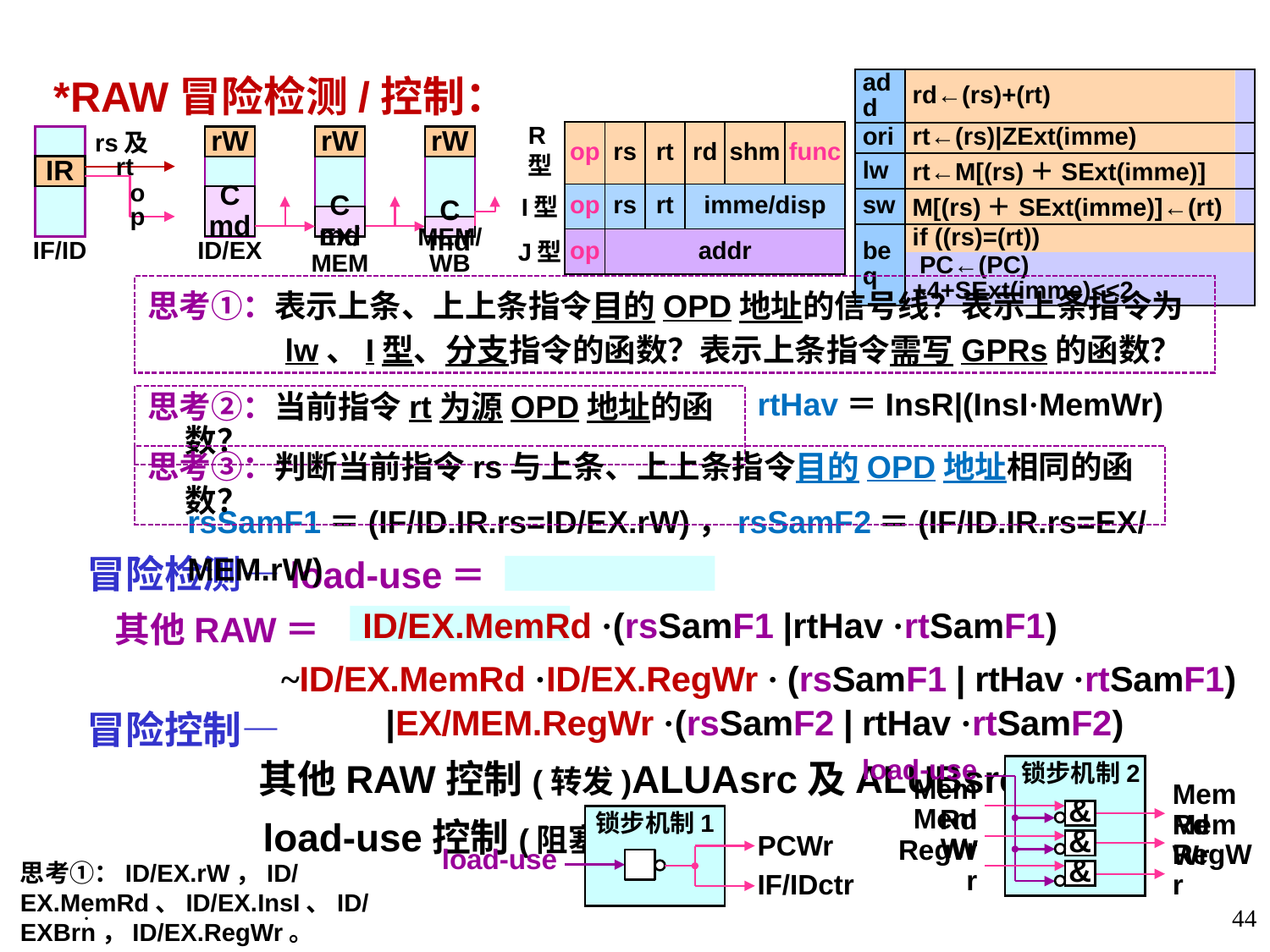

*RAW冒险检测/控制：

    冒险检测—load-use＝
        其他RAW＝

    冒险控制—
| add | rd←(rs)+(rt) |  |
| --- | --- | --- |
| ori | rt←(rs)|ZExt(imme) |  |
| lw | rt←M[(rs)＋SExt(imme)] |  |
| sw | M[(rs)＋SExt(imme)]←(rt) |  |
| beq | if ((rs)=(rt)) |  |
|  | PC←(PC)+4+SExt(imme)<<2 |  |
| R型 | op | rs | rt | rd | shm | func |
| --- | --- | --- | --- | --- | --- | --- |
| I型 | op | rs | rt | imme/disp |  |  |
| J型 | op | addr |  |  |  |  |

rW

rW

rW
rs及rt
IR
Cmd
op
Cmd
Cmd
IF/ID
ID/EX
EX/MEM
MEM/WB
思考①：表示上条、上上条指令目的OPD地址的信号线？表示上条指令为lw、I型、分支指令的函数？表示上条指令需写GPRs的函数？
思考②：当前指令rt为源OPD地址的函数？
rtHav＝InsR|(InsI·MemWr)
思考③：判断当前指令rs与上条、上上条指令目的OPD地址相同的函数？
rsSamF1＝(IF/ID.IR.rs=ID/EX.rW)，rsSamF2＝(IF/ID.IR.rs=EX/MEM.rW)
                  ID/EX.MemRd ·(rsSamF1 |rtHav ·rtSamF1)
          ~ID/EX.MemRd ·ID/EX.RegWr · (rsSamF1 | rtHav ·rtSamF1)
                     |EX/MEM.RegWr ·(rsSamF2 | rtHav ·rtSamF2)
       其他RAW控制(转发)ALUAsrc及ALUBsrc，
       load-use控制(阻塞)如下

 锁步机制2
load-use
MemRd
MemRd
&

MemWr
MemWr
&

RegWr
RegWr
&

锁步机制1
PCWr
IF/IDctr
load-use

思考①：ID/EX.rW，ID/EX.MemRd、ID/EX.InsI、ID/EXBrn，ID/EX.RegWr。
·
44